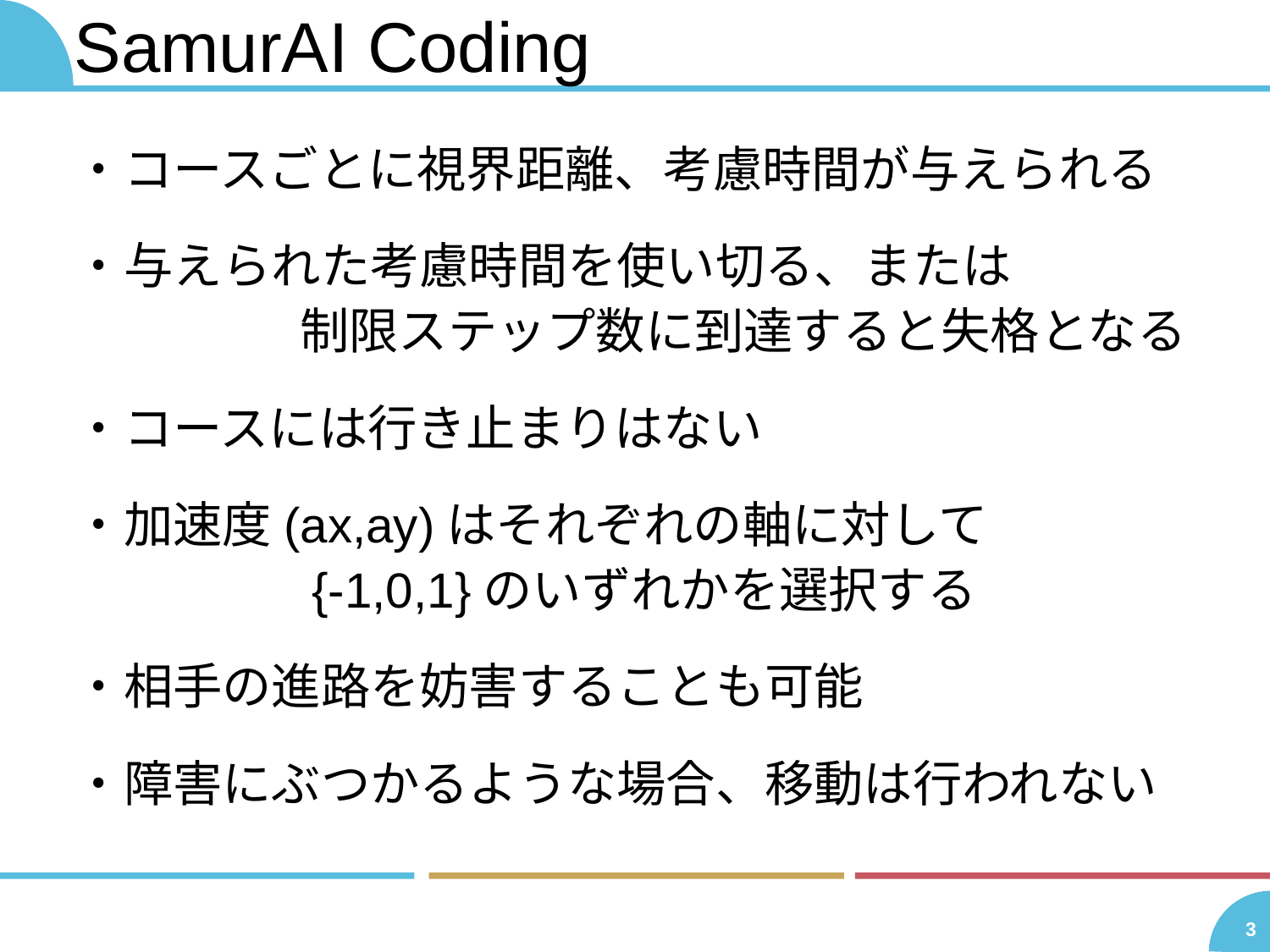

# SamurAI Coding
・コースごとに視界距離、考慮時間が与えられる
・与えられた考慮時間を使い切る、または		　＿制限ステップ数に到達すると失格となる
・コースには行き止まりはない
・加速度(ax,ay)はそれぞれの軸に対して		　＿{-1,0,1}のいずれかを選択する
・相手の進路を妨害することも可能
・障害にぶつかるような場合、移動は行われない
3